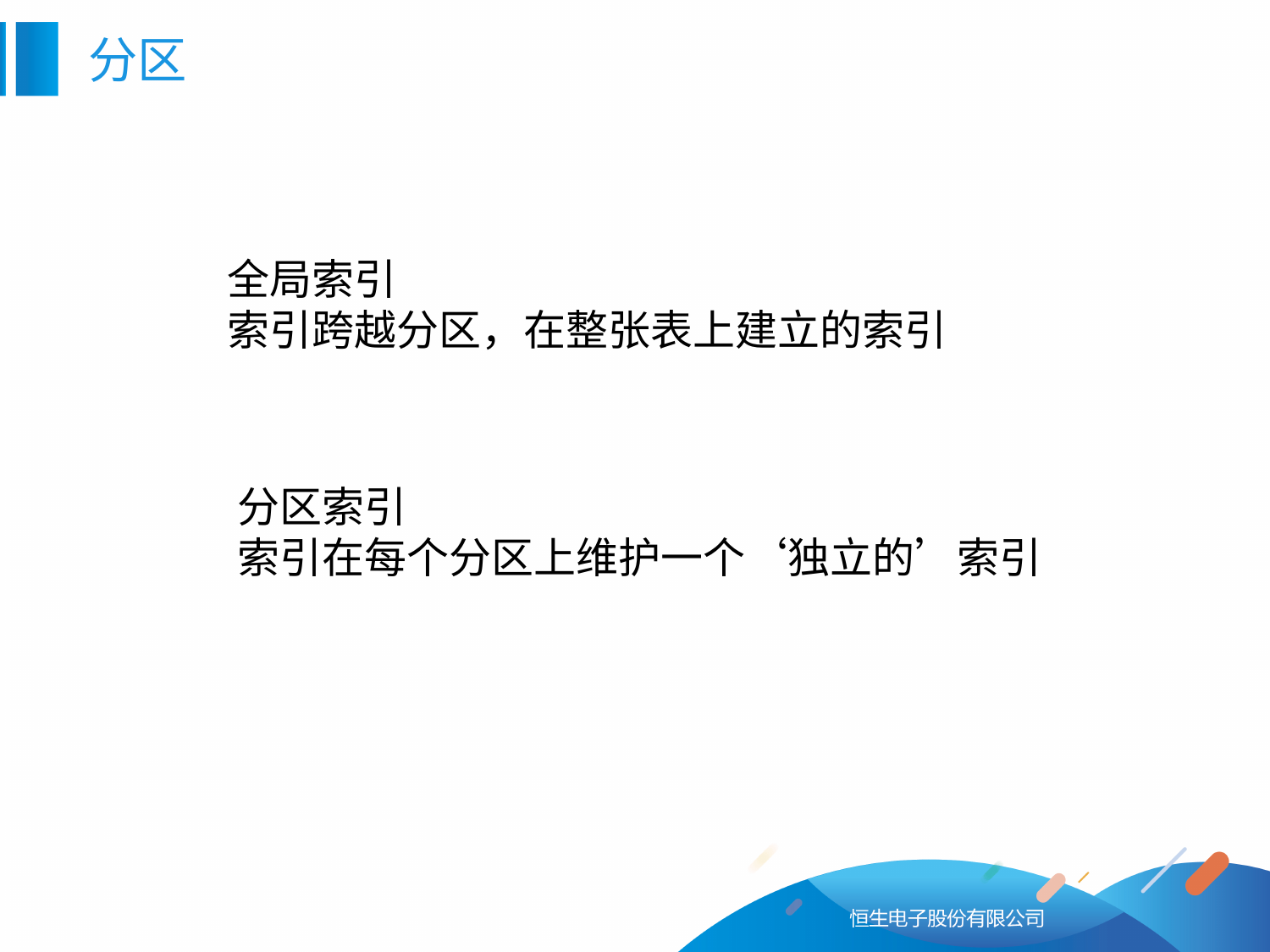

分区
全局索引
索引跨越分区，在整张表上建立的索引

分区索引
索引在每个分区上维护一个‘独立的’索引